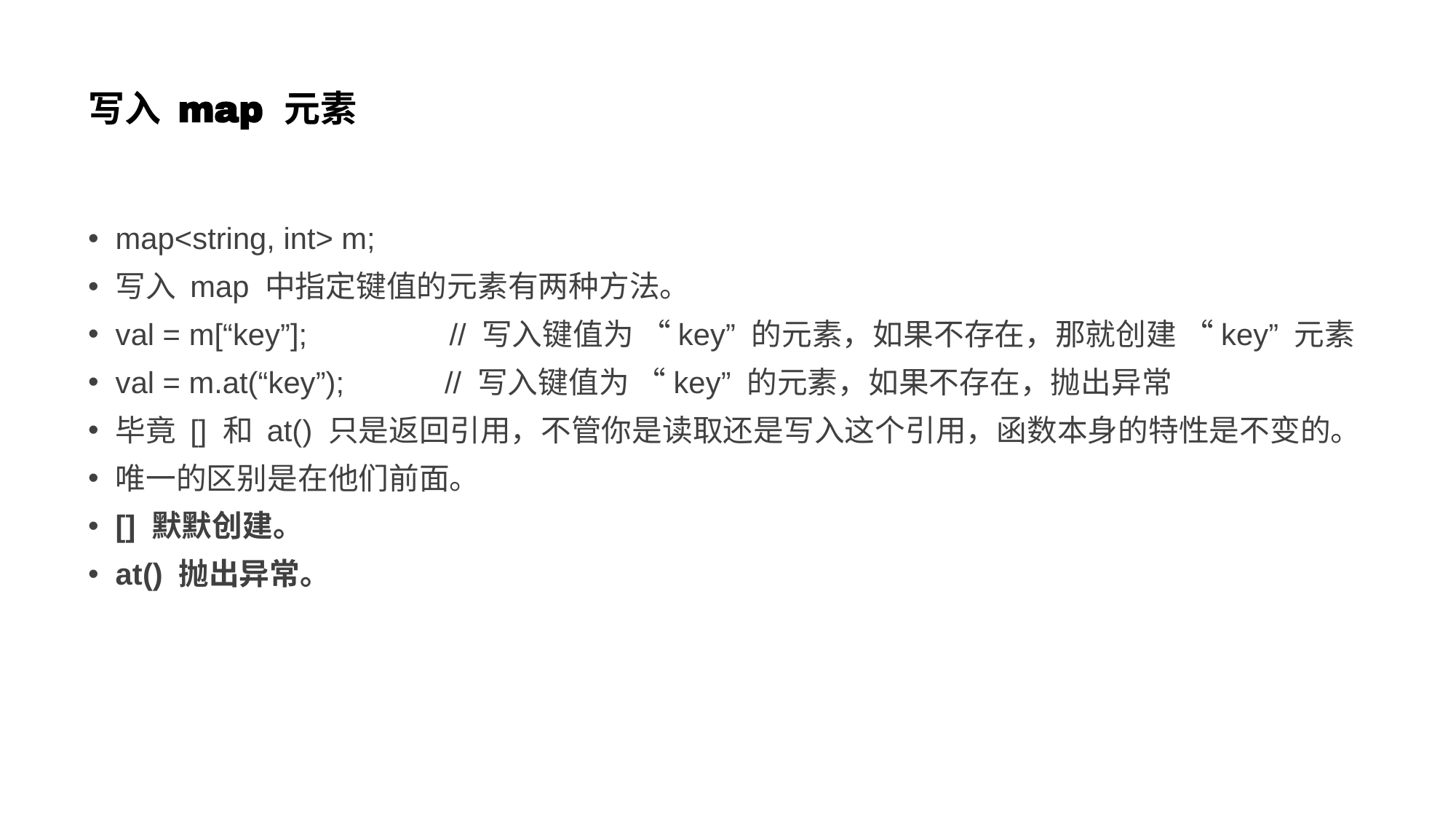

# 写入 map 元素
map<string, int> m;
写入 map 中指定键值的元素有两种方法。
val = m[“key”];                 // 写入键值为 “key” 的元素，如果不存在，那就创建 “key” 元素
val = m.at(“key”);            // 写入键值为 “key” 的元素，如果不存在，抛出异常
毕竟 [] 和 at() 只是返回引用，不管你是读取还是写入这个引用，函数本身的特性是不变的。
唯一的区别是在他们前面。
[] 默默创建。
at() 抛出异常。